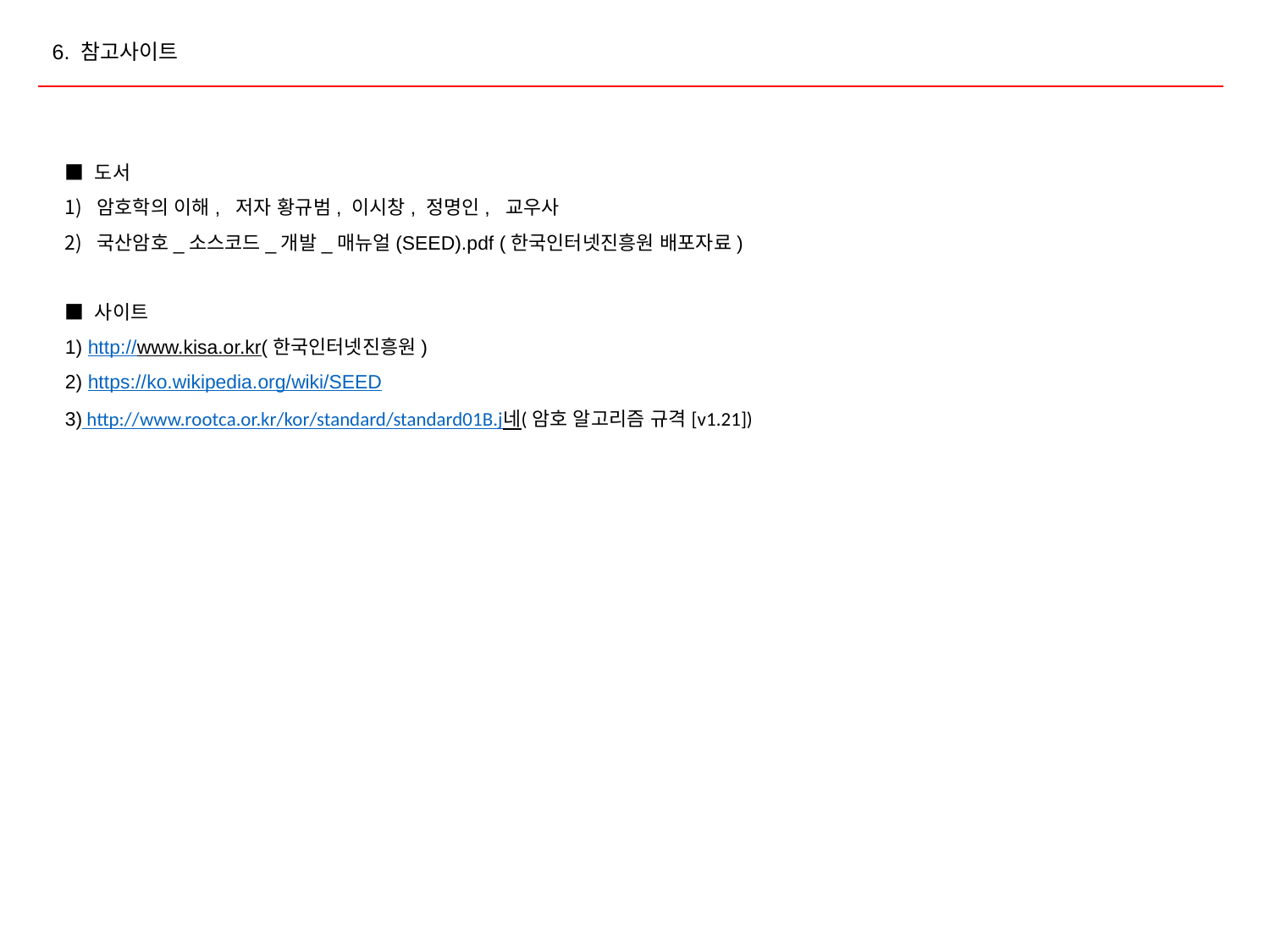

6. 참고사이트
■ 도서
암호학의 이해,  저자 황규범, 이시창, 정명인,  교우사
국산암호_소스코드_개발_매뉴얼(SEED).pdf (한국인터넷진흥원 배포자료)

■ 사이트
1) http://www.kisa.or.kr(한국인터넷진흥원)
2) https://ko.wikipedia.org/wiki/SEED
3) http://www.rootca.or.kr/kor/standard/standard01B.j네(암호 알고리즘 규격[v1.21])